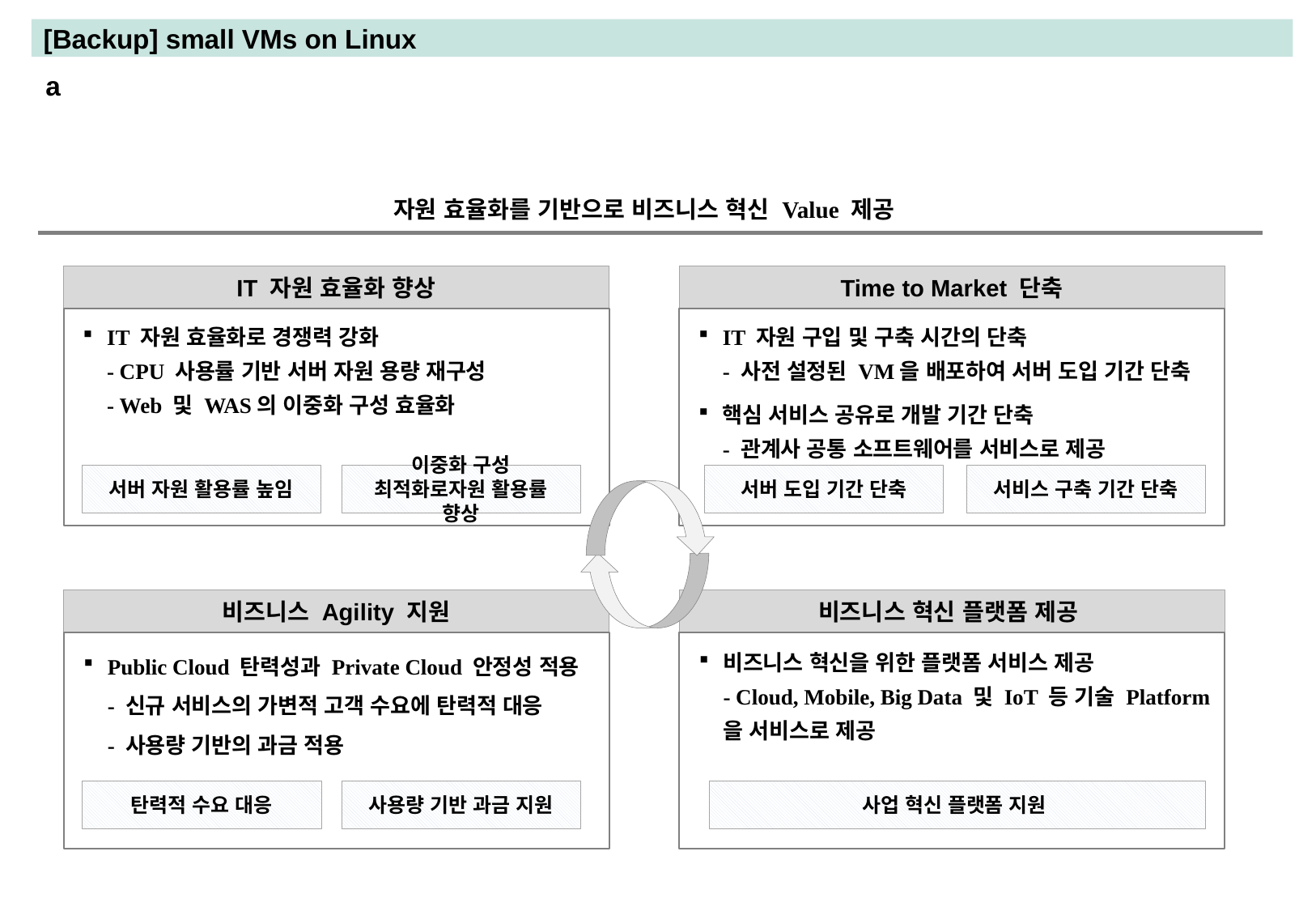

[Backup] small VMs on Linux
a
자원 효율화를 기반으로 비즈니스 혁신 Value 제공
IT 자원 효율화 향상
Time to Market 단축

IT 자원 효율화로 경쟁력 강화
- CPU 사용률 기반 서버 자원 용량 재구성
- Web 및 WAS의 이중화 구성 효율화

IT 자원 구입 및 구축 시간의 단축
- 사전 설정된 VM을 배포하여 서버 도입 기간 단축
핵심 서비스 공유로 개발 기간 단축
- 관계사 공통 소프트웨어를 서비스로 제공
서버 자원 활용률 높임
이중화 구성 최적화로자원 활용률 향상
서버 도입 기간 단축
서비스 구축 기간 단축

비즈니스 Agility 지원
비즈니스 혁신 플랫폼 제공

Public Cloud 탄력성과 Private Cloud 안정성 적용
- 신규 서비스의 가변적 고객 수요에 탄력적 대응
- 사용량 기반의 과금 적용
비즈니스 혁신을 위한 플랫폼 서비스 제공
- Cloud, Mobile, Big Data 및 IoT 등 기술 Platform을 서비스로 제공
탄력적 수요 대응
사용량 기반 과금 지원
사업 혁신 플랫폼 지원